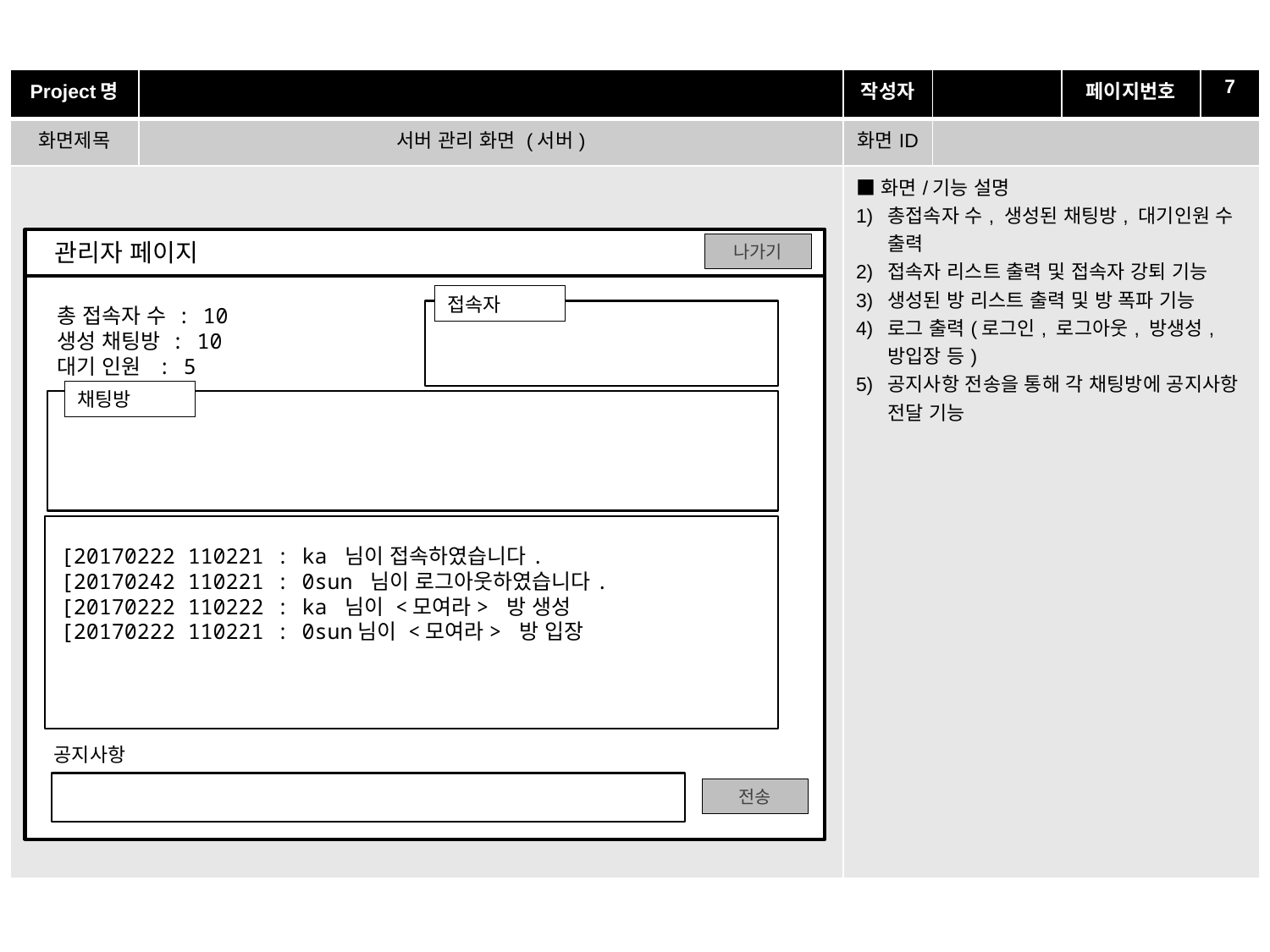

| Project명 |  | 작성자 |  | 페이지번호 | 7 |
| --- | --- | --- | --- | --- | --- |
| 화면제목 | 서버 관리 화면 (서버) | 화면ID |  |  |  |
|  |  | ■화면/기능 설명 총접속자 수, 생성된 채팅방, 대기인원 수 출력 접속자 리스트 출력 및 접속자 강퇴 기능 생성된 방 리스트 출력 및 방 폭파 기능 로그 출력(로그인, 로그아웃, 방생성, 방입장 등) 공지사항 전송을 통해 각 채팅방에 공지사항 전달 기능 |  |  |  |

관리자 페이지
나가기
접속자
총 접속자 수 : 10
생성 채팅방 : 10
대기 인원  : 5

채팅방

[20170222 110221 : ka 님이 접속하였습니다.
[20170242 110221 : 0sun 님이 로그아웃하였습니다.
[20170222 110222 : ka 님이 <모여라> 방 생성
[20170222 110221 : 0sun님이 <모여라> 방 입장

공지사항

전송